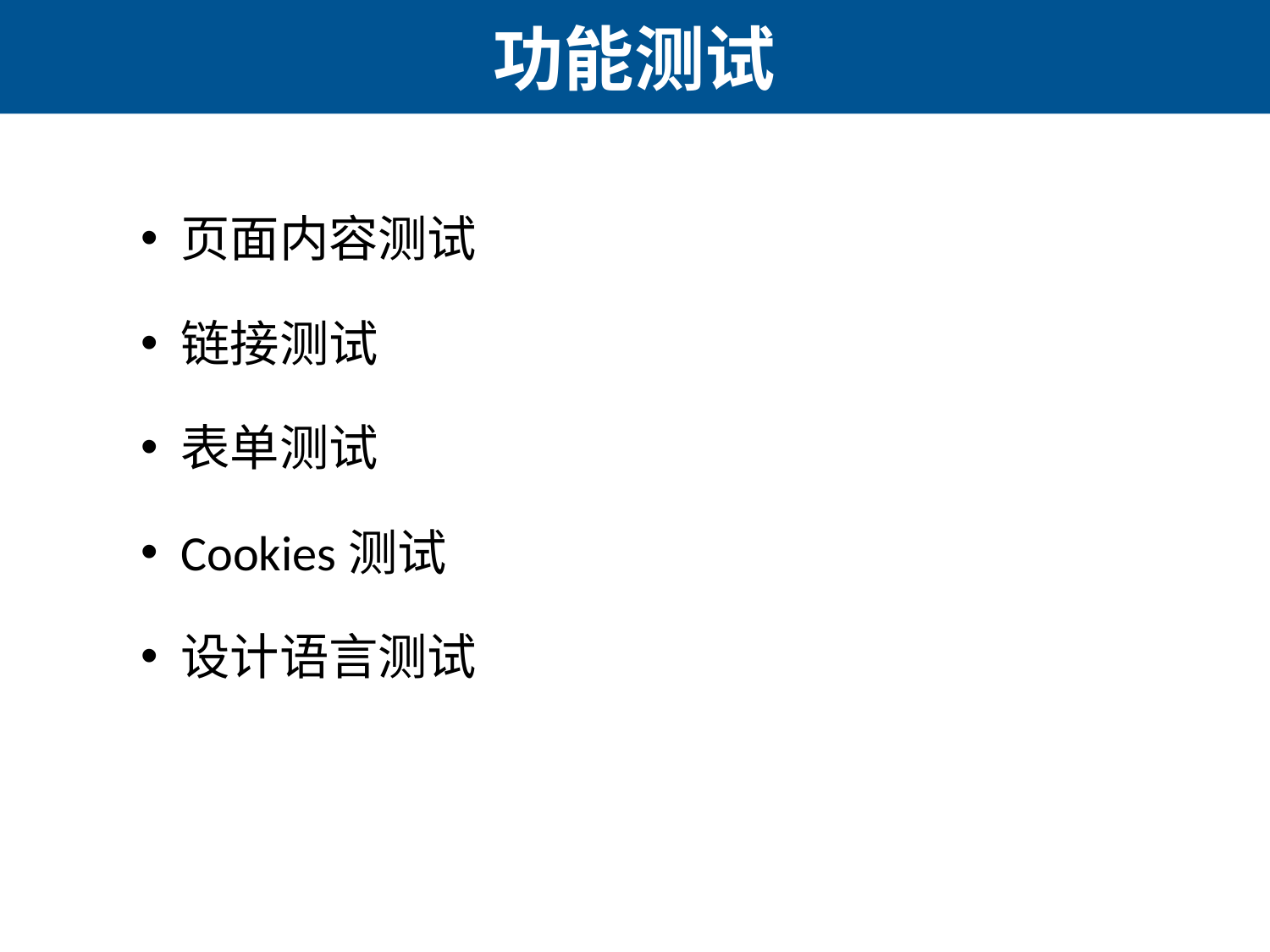

# 功能测试
页面内容测试
链接测试
表单测试
Cookies测试
设计语言测试